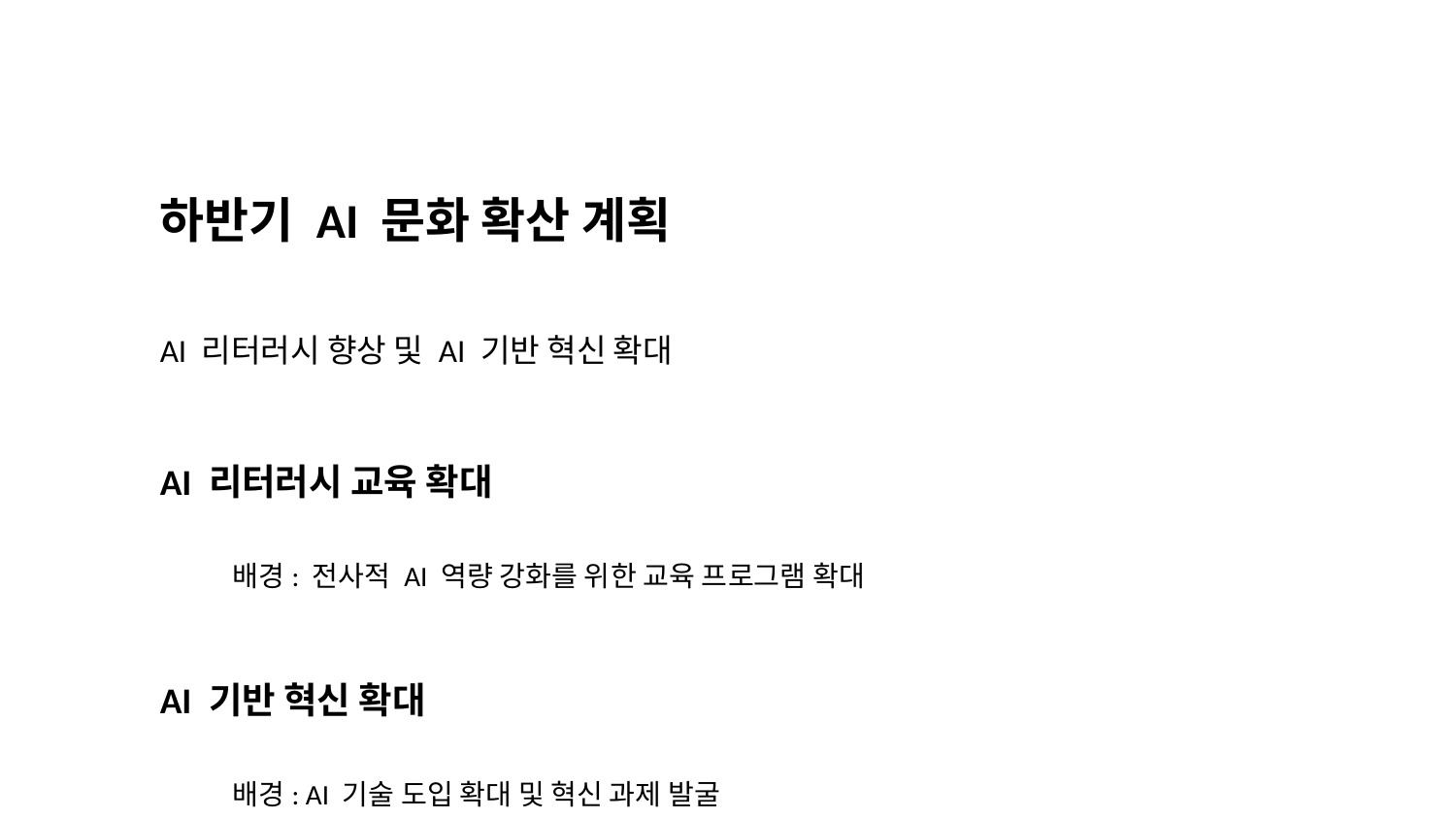

하반기 AI 문화 확산 계획
AI 리터러시 향상 및 AI 기반 혁신 확대
AI 리터러시 교육 확대
배경: 전사적 AI 역량 강화를 위한 교육 프로그램 확대
AI 기반 혁신 확대
배경: AI 기술 도입 확대 및 혁신 과제 발굴